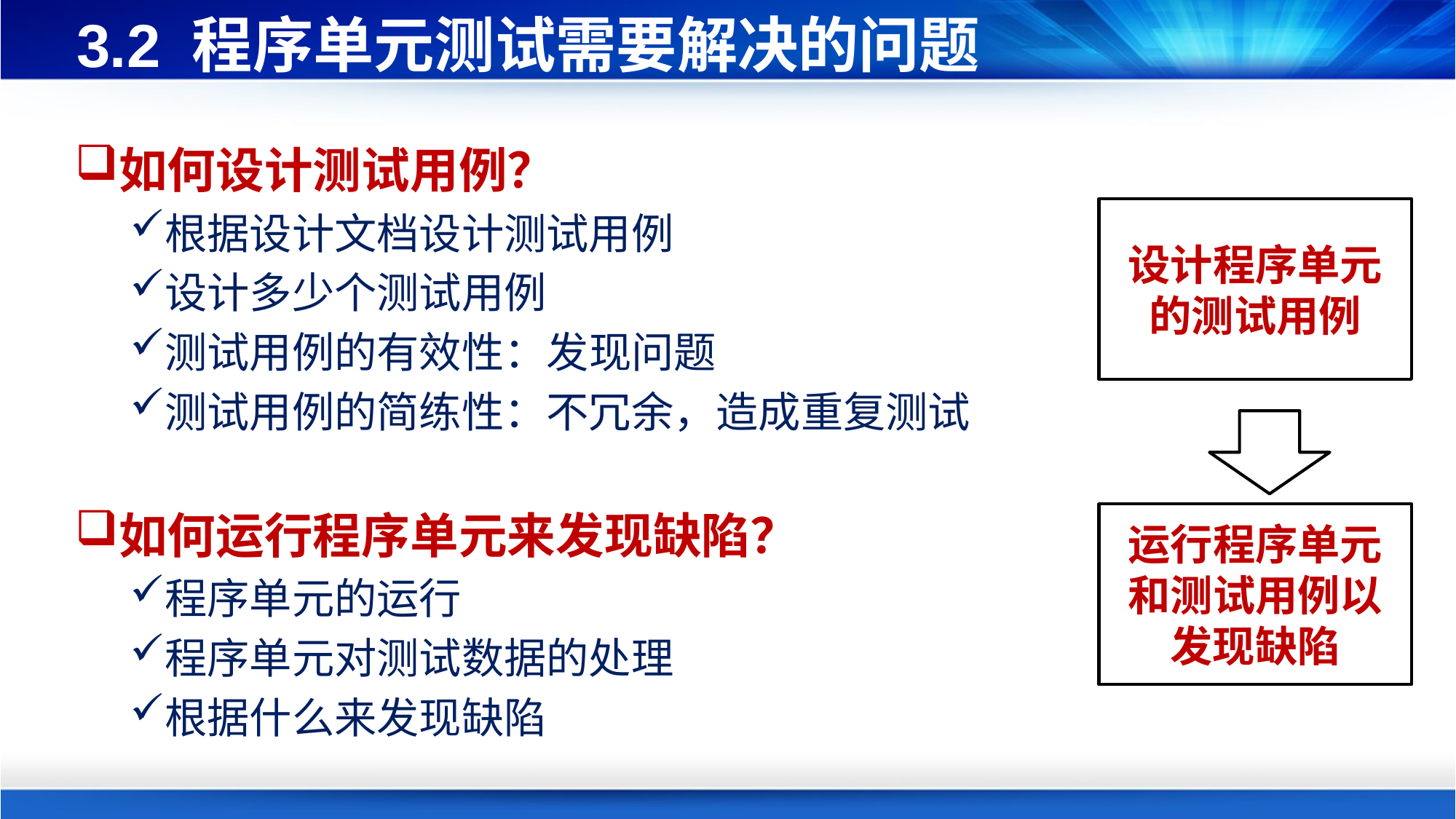

# 3.2 程序单元测试需要解决的问题
如何设计测试用例？
根据设计文档设计测试用例
设计多少个测试用例
测试用例的有效性：发现问题
测试用例的简练性：不冗余，造成重复测试

如何运行程序单元来发现缺陷？
程序单元的运行
程序单元对测试数据的处理
根据什么来发现缺陷

设计程序单元的测试用例

运行程序单元和测试用例以发现缺陷